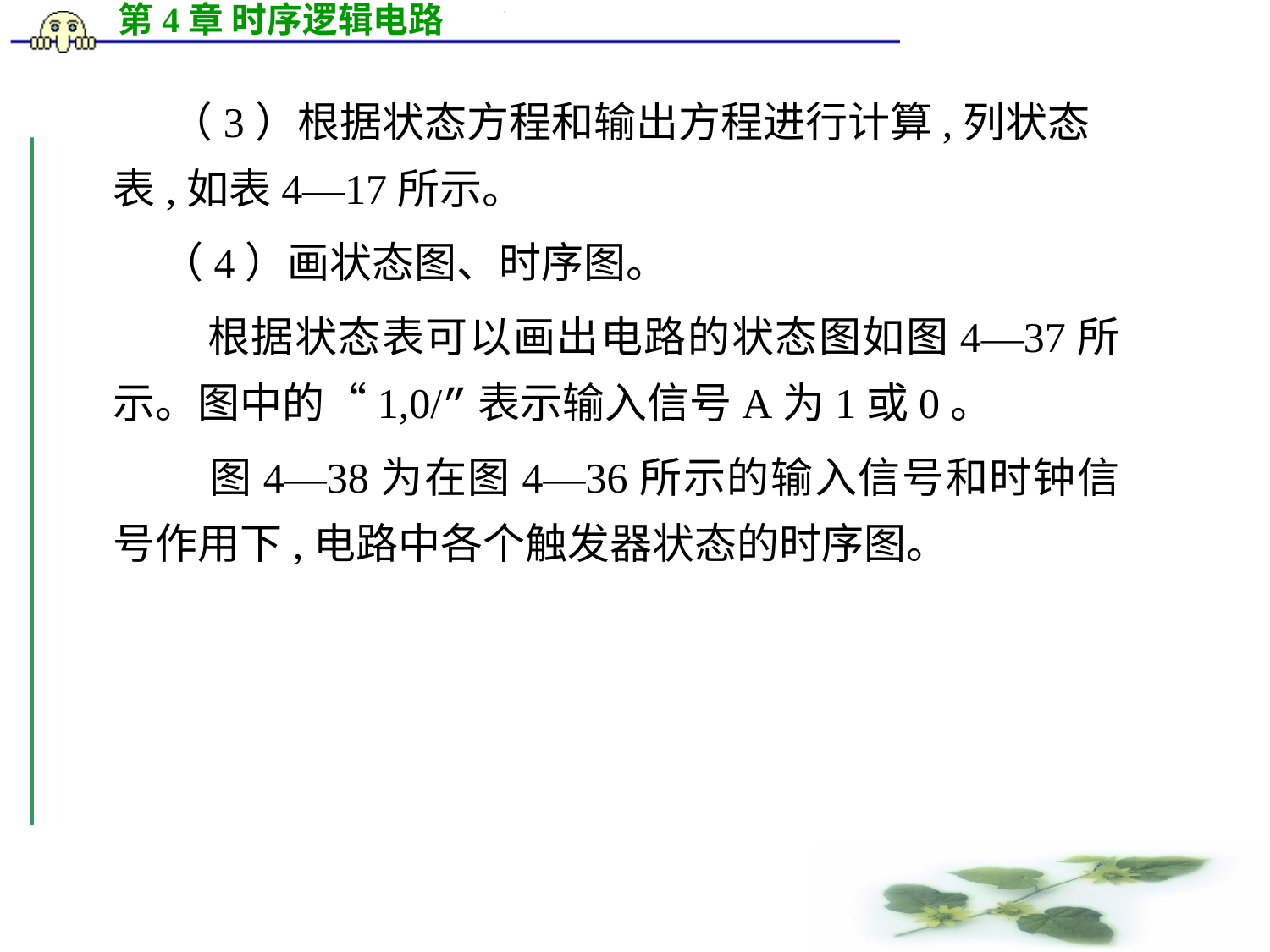

（3）根据状态方程和输出方程进行计算,列状态表,如表4―17所示。
         （4）画状态图、时序图。
            根据状态表可以画出电路的状态图如图4―37所示。图中的“1,0/”表示输入信号A为1或0。
            图4―38为在图4―36所示的输入信号和时钟信号作用下,电路中各个触发器状态的时序图。